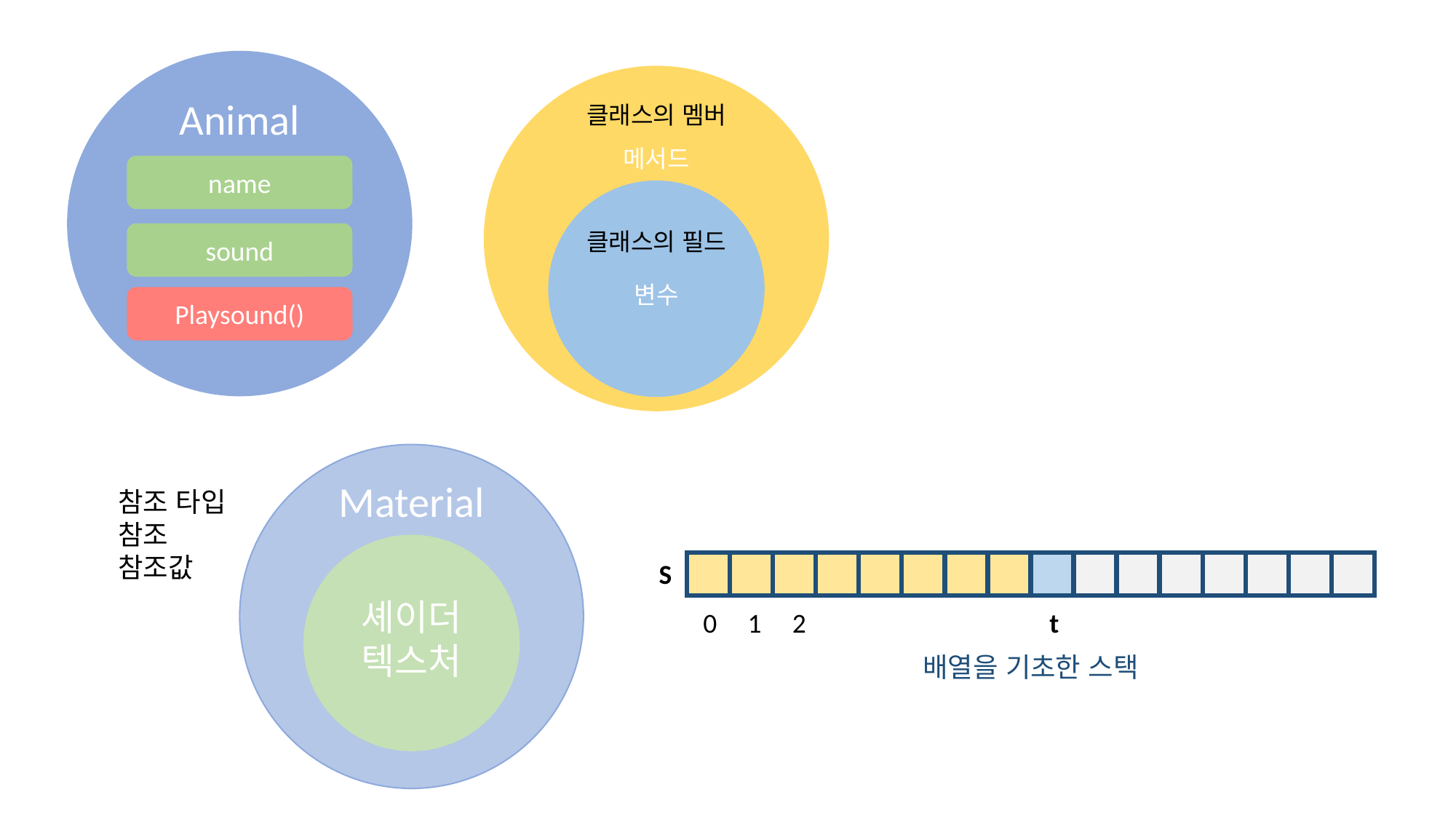

Animal
클래스의 멤버
메서드
name

클래스의 필드
sound
변수
Playsound()

Material
참조 타입
참조
참조값

S

셰이더
텍스처
t
0     1     2
배열을 기초한 스택